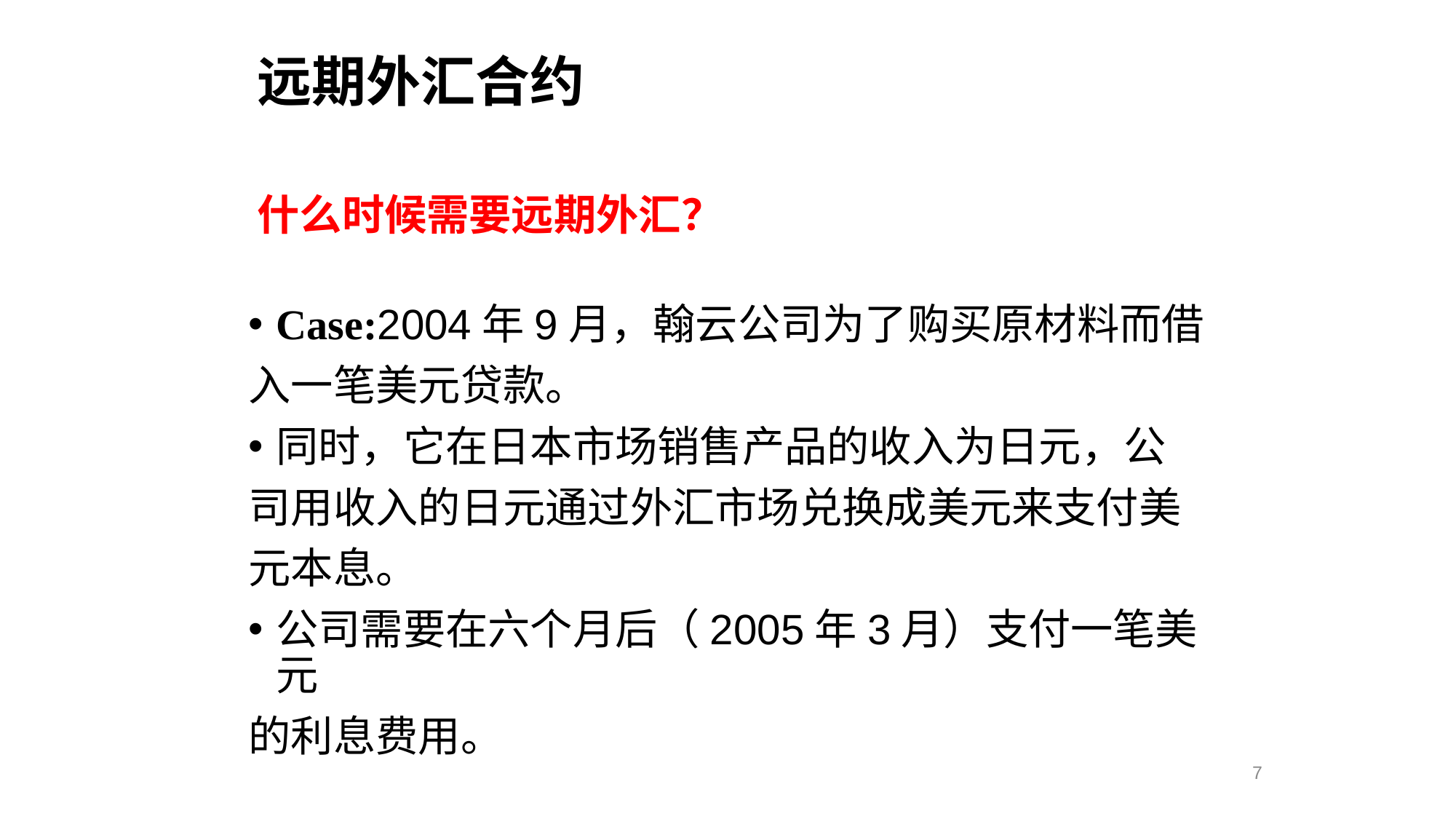

远期外汇合约
# 什么时候需要远期外汇？
Case:2004年9月，翰云公司为了购买原材料而借
入一笔美元贷款。
同时，它在日本市场销售产品的收入为日元，公
司用收入的日元通过外汇市场兑换成美元来支付美
元本息。
公司需要在六个月后（2005年3月）支付一笔美元
的利息费用。
7